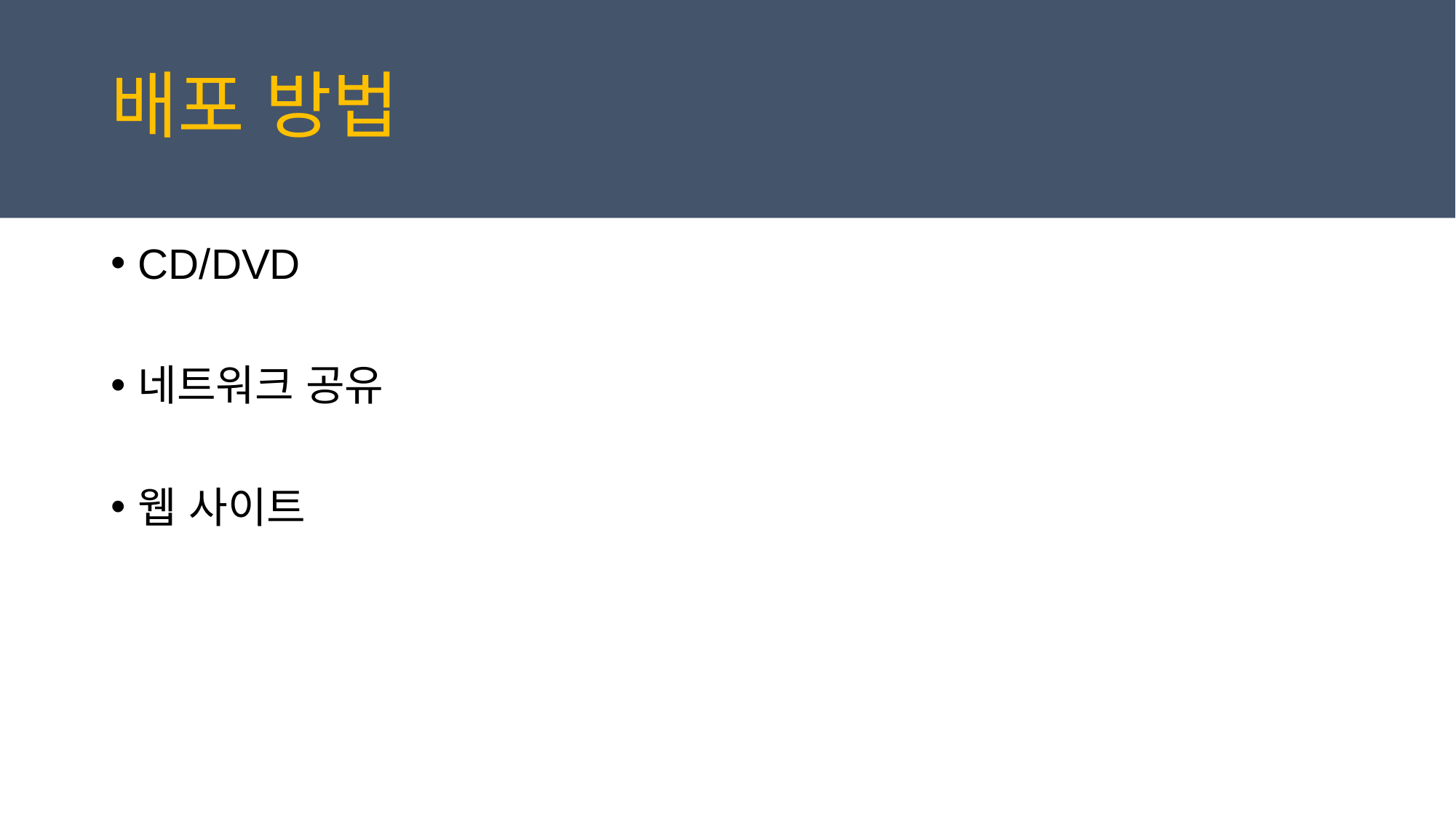

배포 방법
CD/DVD

네트워크 공유

웹 사이트